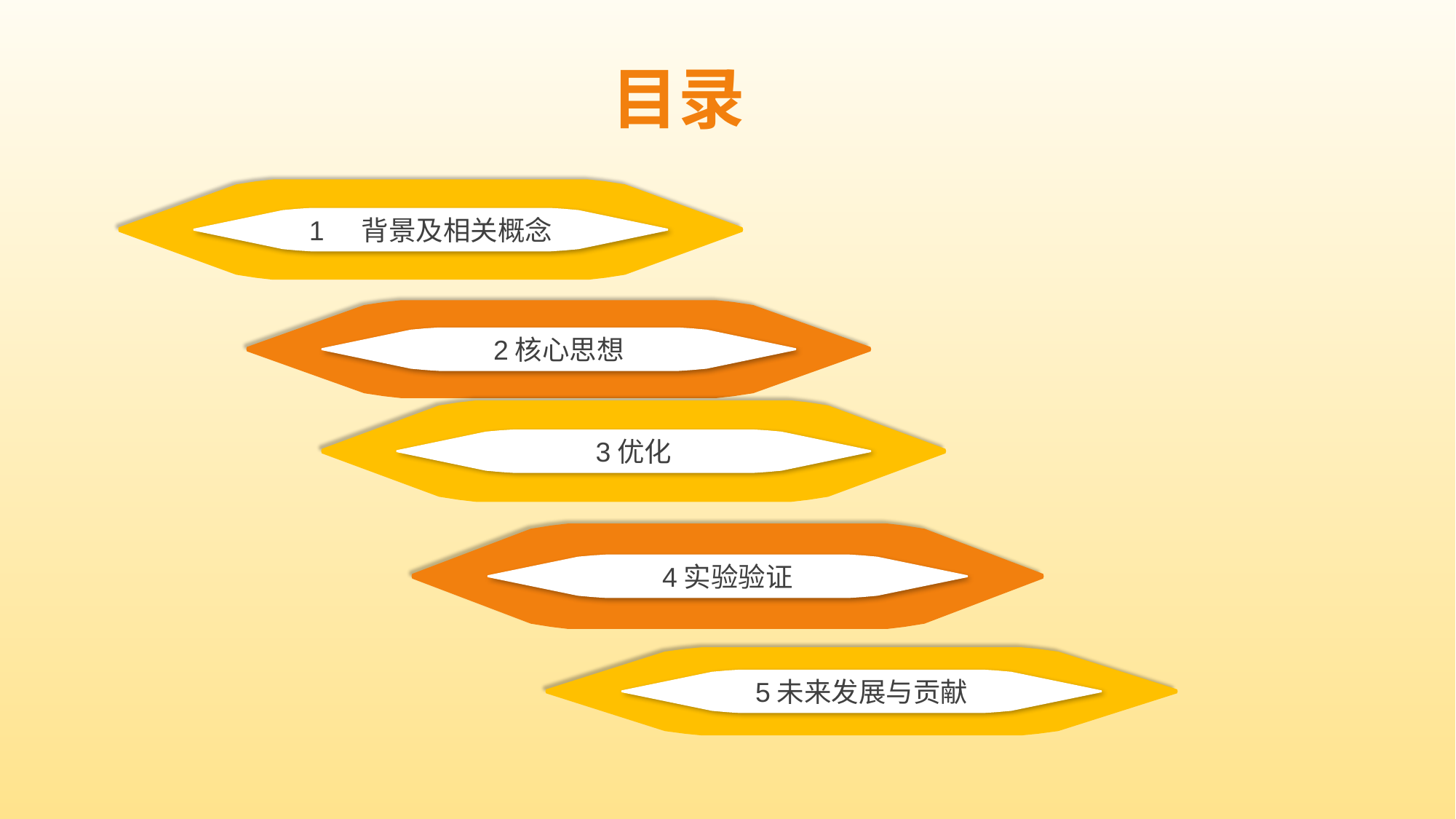

# 目录

1    背景及相关概念

2核心思想

3优化

4实验验证

5未来发展与贡献